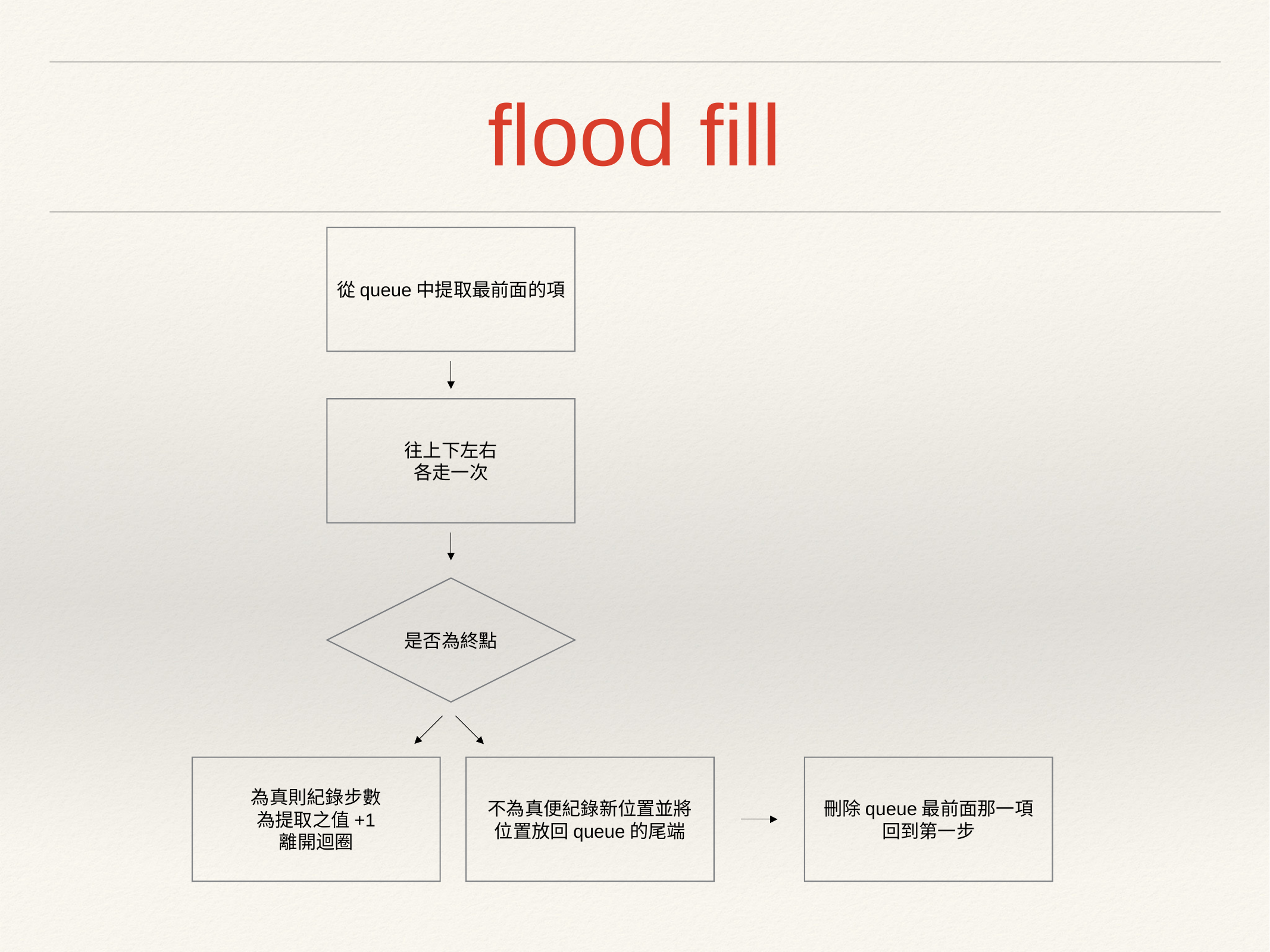

# flood fill
從queue中提取最前面的項

往上下左右
各走一次

是否為終點

為真則紀錄步數
為提取之值+1
離開迴圈
不為真便紀錄新位置並將
位置放回queue的尾端
刪除queue最前面那一項
回到第一步